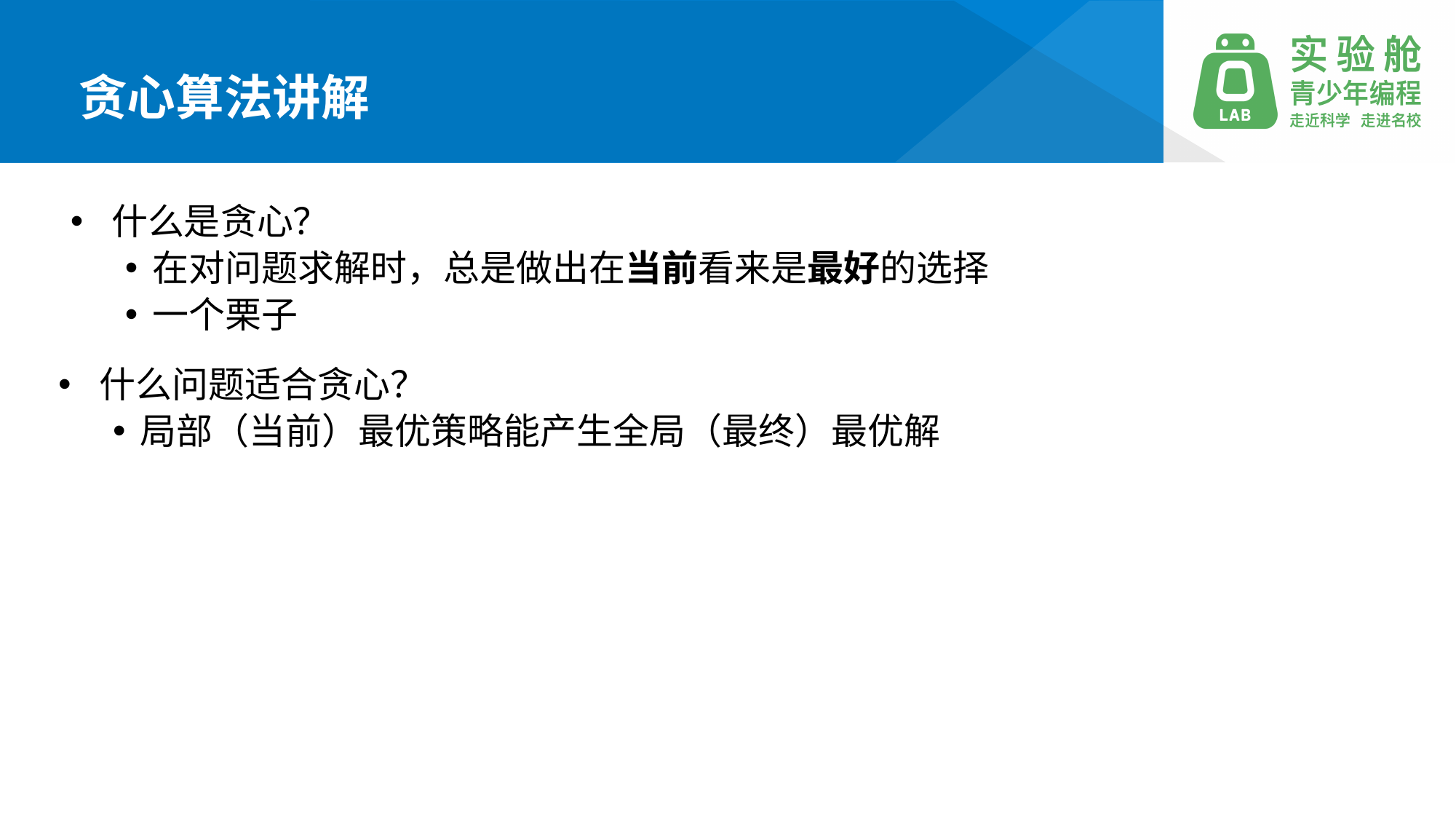

贪心算法讲解
什么是贪心？
在对问题求解时，总是做出在当前看来是最好的选择
一个栗子
什么问题适合贪心？
局部（当前）最优策略能产生全局（最终）最优解